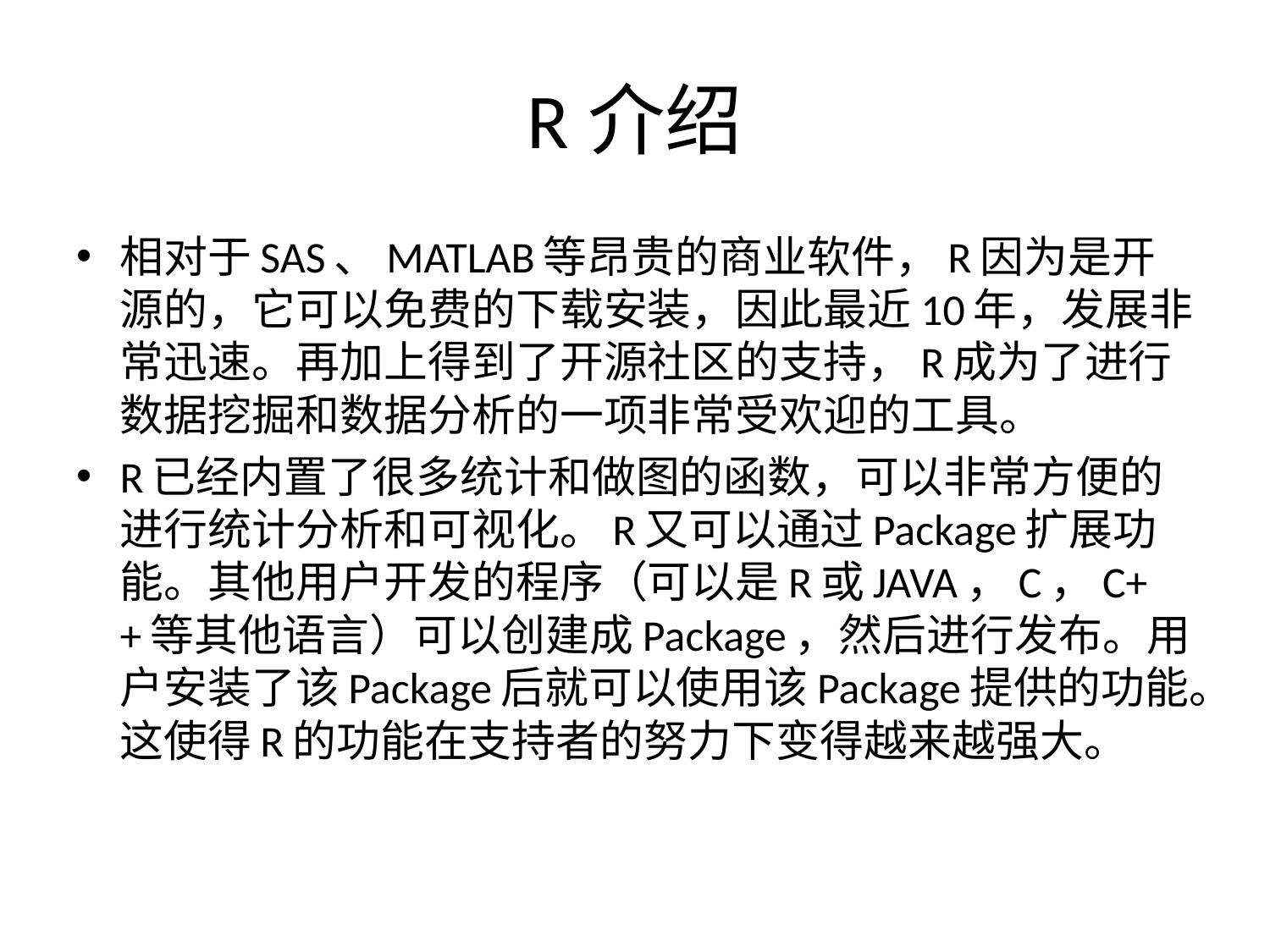

# R介绍
相对于SAS、MATLAB等昂贵的商业软件，R因为是开源的，它可以免费的下载安装，因此最近10年，发展非常迅速。再加上得到了开源社区的支持，R成为了进行数据挖掘和数据分析的一项非常受欢迎的工具。
R已经内置了很多统计和做图的函数，可以非常方便的进行统计分析和可视化。R又可以通过Package扩展功能。其他用户开发的程序（可以是R或JAVA，C，C++等其他语言）可以创建成Package，然后进行发布。用户安装了该Package后就可以使用该Package提供的功能。这使得R的功能在支持者的努力下变得越来越强大。